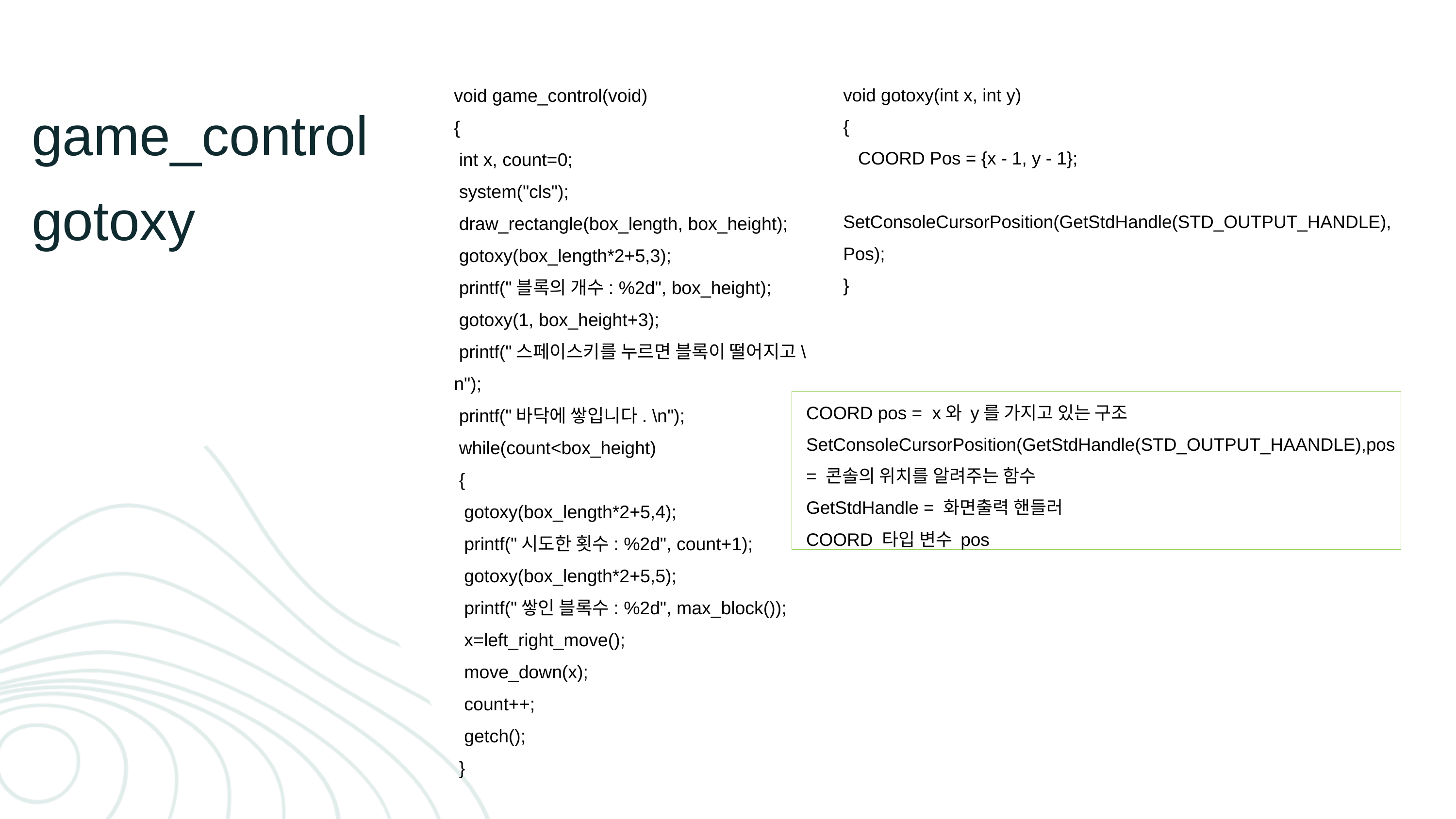

void game_control(void)
{
 int x, count=0;
 system("cls");
 draw_rectangle(box_length, box_height);
 gotoxy(box_length*2+5,3);
 printf("블록의 개수: %2d", box_height);
 gotoxy(1, box_height+3);
 printf("스페이스키를 누르면 블록이 떨어지고\n");
 printf("바닥에 쌓입니다. \n");
 while(count<box_height)
 {
  gotoxy(box_length*2+5,4);
  printf("시도한 횟수: %2d", count+1);
  gotoxy(box_length*2+5,5);
  printf("쌓인 블록수: %2d", max_block());
  x=left_right_move();
  move_down(x);
  count++;
  getch();
 }

}
void gotoxy(int x, int y)
{
   COORD Pos = {x - 1, y - 1};
   SetConsoleCursorPosition(GetStdHandle(STD_OUTPUT_HANDLE), Pos);
}
game_control
gotoxy

COORD pos =  x와 y를 가지고 있는 구조
SetConsoleCursorPosition(GetStdHandle(STD_OUTPUT_HAANDLE),pos
= 콘솔의 위치를 알려주는 함수
GetStdHandle = 화면출력 핸들러
COORD 타입 변수 pos